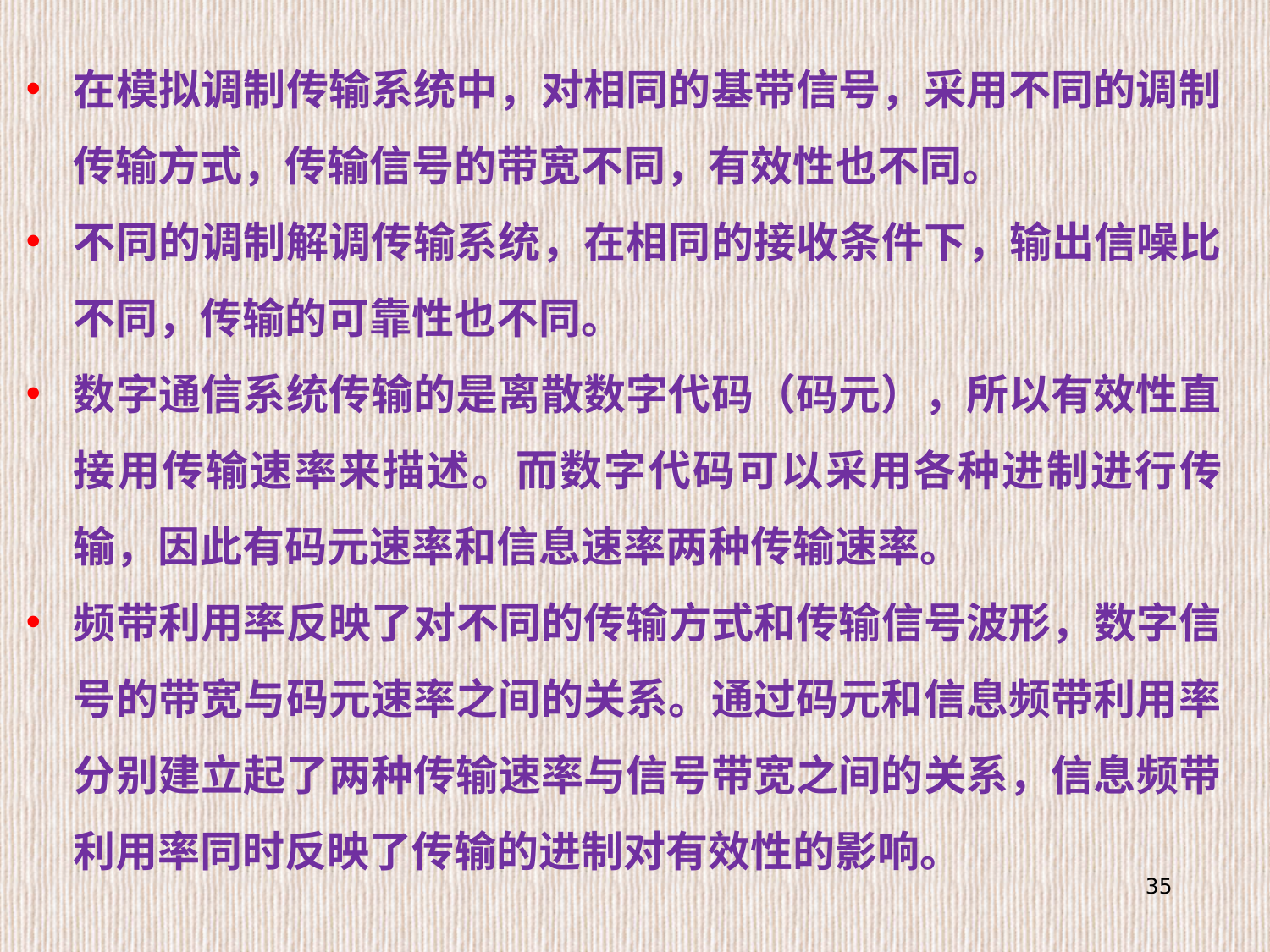

在模拟调制传输系统中，对相同的基带信号，采用不同的调制传输方式，传输信号的带宽不同，有效性也不同。
不同的调制解调传输系统，在相同的接收条件下，输出信噪比不同，传输的可靠性也不同。
数字通信系统传输的是离散数字代码（码元），所以有效性直接用传输速率来描述。而数字代码可以采用各种进制进行传输，因此有码元速率和信息速率两种传输速率。
频带利用率反映了对不同的传输方式和传输信号波形，数字信号的带宽与码元速率之间的关系。通过码元和信息频带利用率分别建立起了两种传输速率与信号带宽之间的关系，信息频带利用率同时反映了传输的进制对有效性的影响。
35